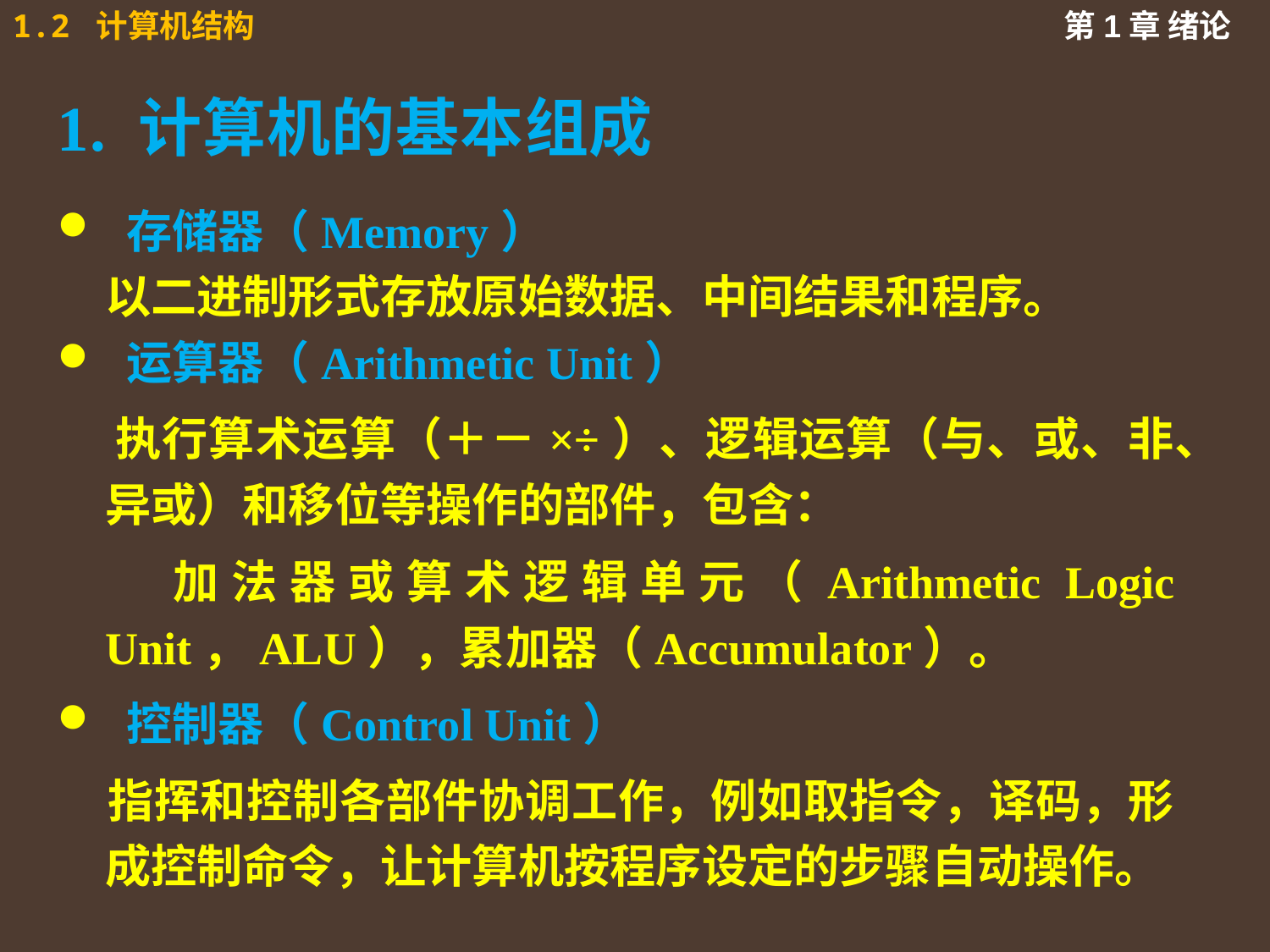

# 1. 计算机的基本组成
 存储器（Memory）
	以二进制形式存放原始数据、中间结果和程序。
 运算器（Arithmetic Unit）
    执行算术运算（＋－×÷）、逻辑运算（与、或、非、异或）和移位等操作的部件，包含：
    加法器或算术逻辑单元（Arithmetic Logic Unit，ALU），累加器（Accumulator）。
 控制器（Control Unit）
   	指挥和控制各部件协调工作，例如取指令，译码，形成控制命令，让计算机按程序设定的步骤自动操作。